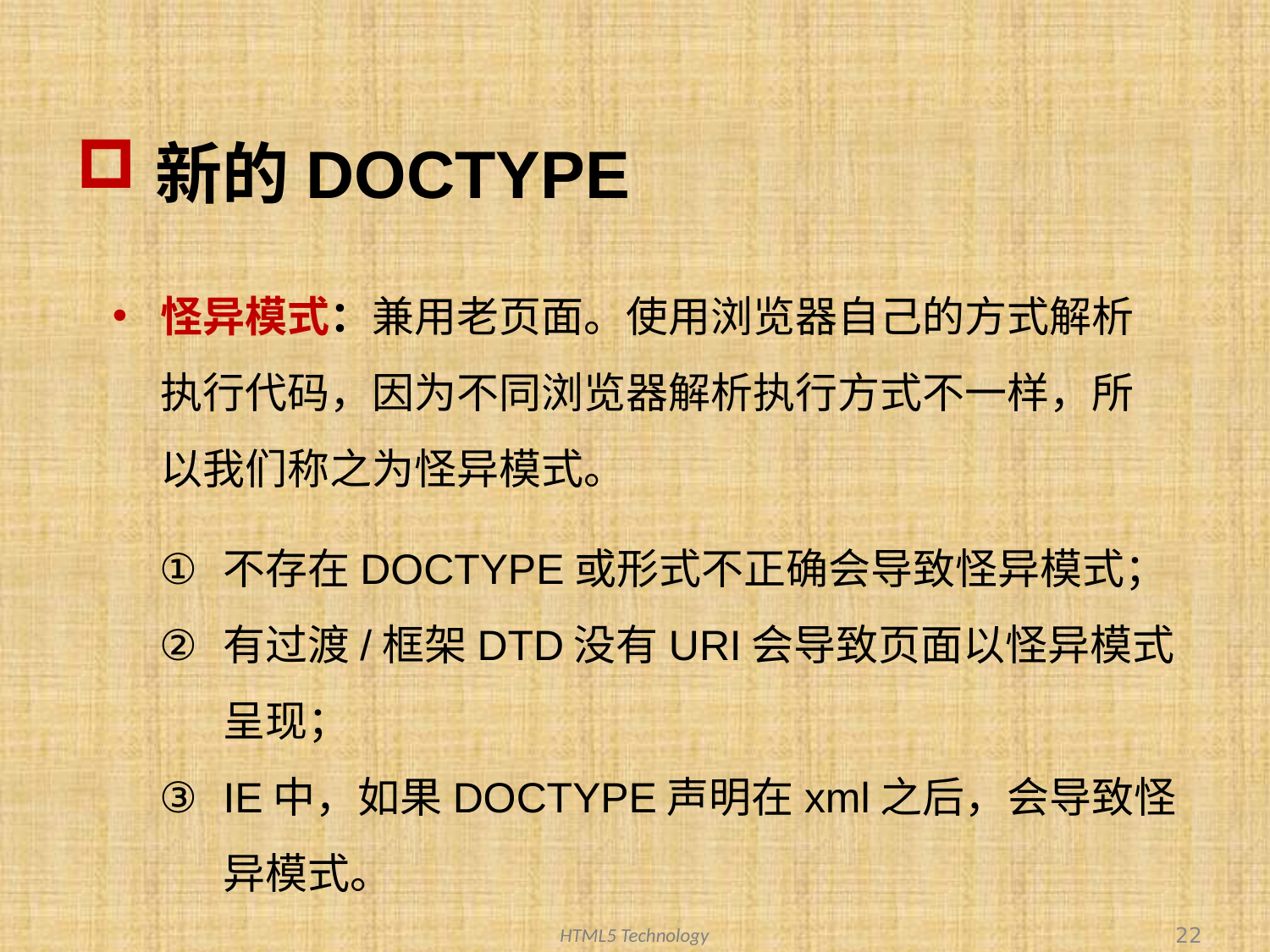

# 新的DOCTYPE
怪异模式：兼用老页面。使用浏览器自己的方式解析执行代码，因为不同浏览器解析执行方式不一样，所以我们称之为怪异模式。
不存在DOCTYPE或形式不正确会导致怪异模式；
有过渡/框架DTD没有URI会导致页面以怪异模式呈现；
IE中，如果DOCTYPE声明在xml之后，会导致怪异模式。
22
HTML5 Technology